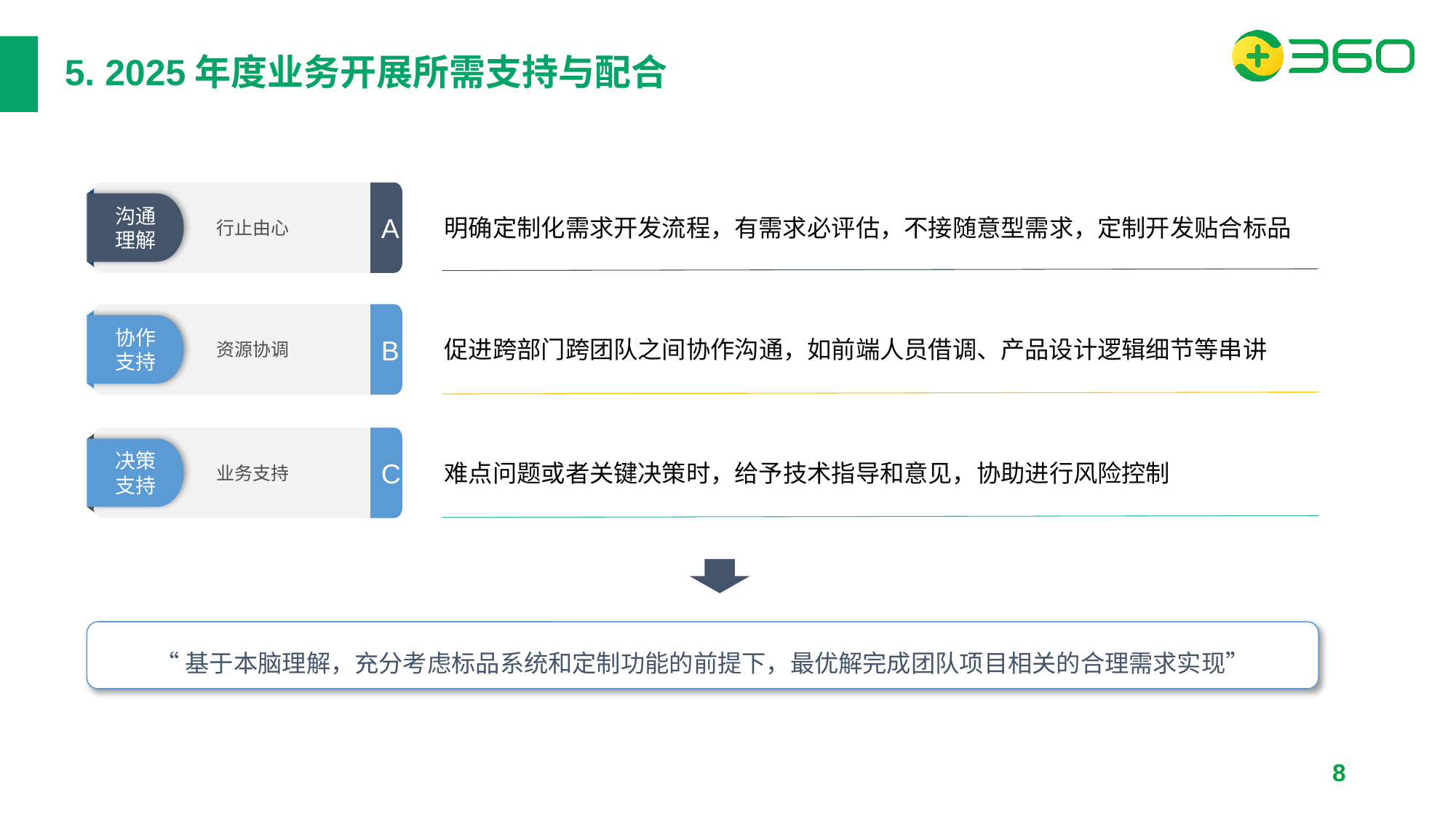

5. 2025年度业务开展所需支持与配合
行止由心
A
沟通
理解

明确定制化需求开发流程，有需求必评估，不接随意型需求，定制开发贴合标品
资源协调
B
协作
支持

促进跨部门跨团队之间协作沟通，如前端人员借调、产品设计逻辑细节等串讲
业务支持
C
决策
支持

难点问题或者关键决策时，给予技术指导和意见，协助进行风险控制

“基于本脑理解，充分考虑标品系统和定制功能的前提下，最优解完成团队项目相关的合理需求实现”